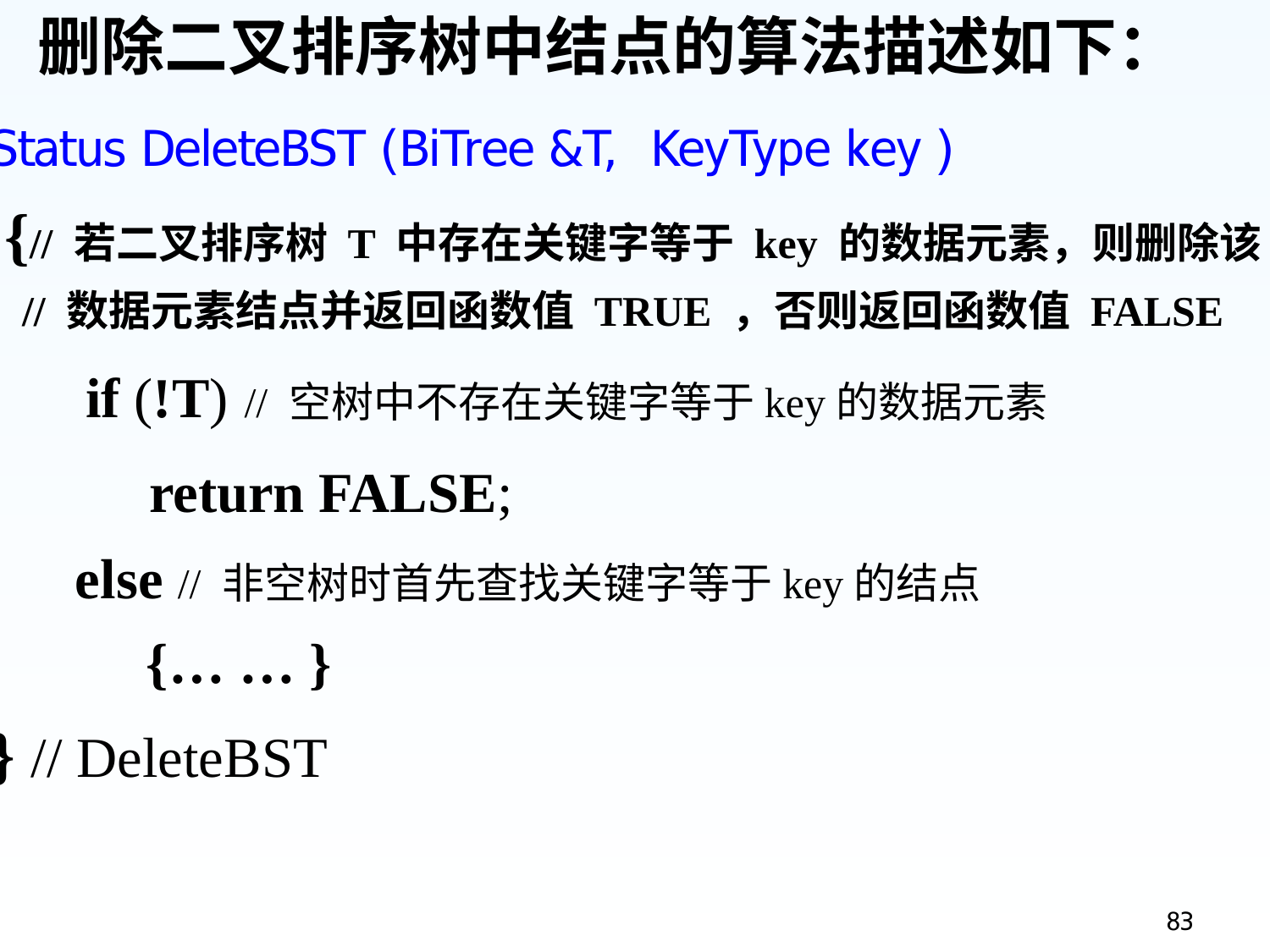

删除二叉排序树中结点的算法描述如下：
Status DeleteBST (BiTree &T,  KeyType key )
 {// 若二叉排序树 T 中存在关键字等于 key 的数据元素，则删除该
   // 数据元素结点并返回函数值 TRUE ，否则返回函数值 FALSE
      if (!T) // 空树中不存在关键字等于key的数据元素
          return FALSE;
      else // 非空树时首先查找关键字等于key的结点
           {… … }
} // DeleteBST
83